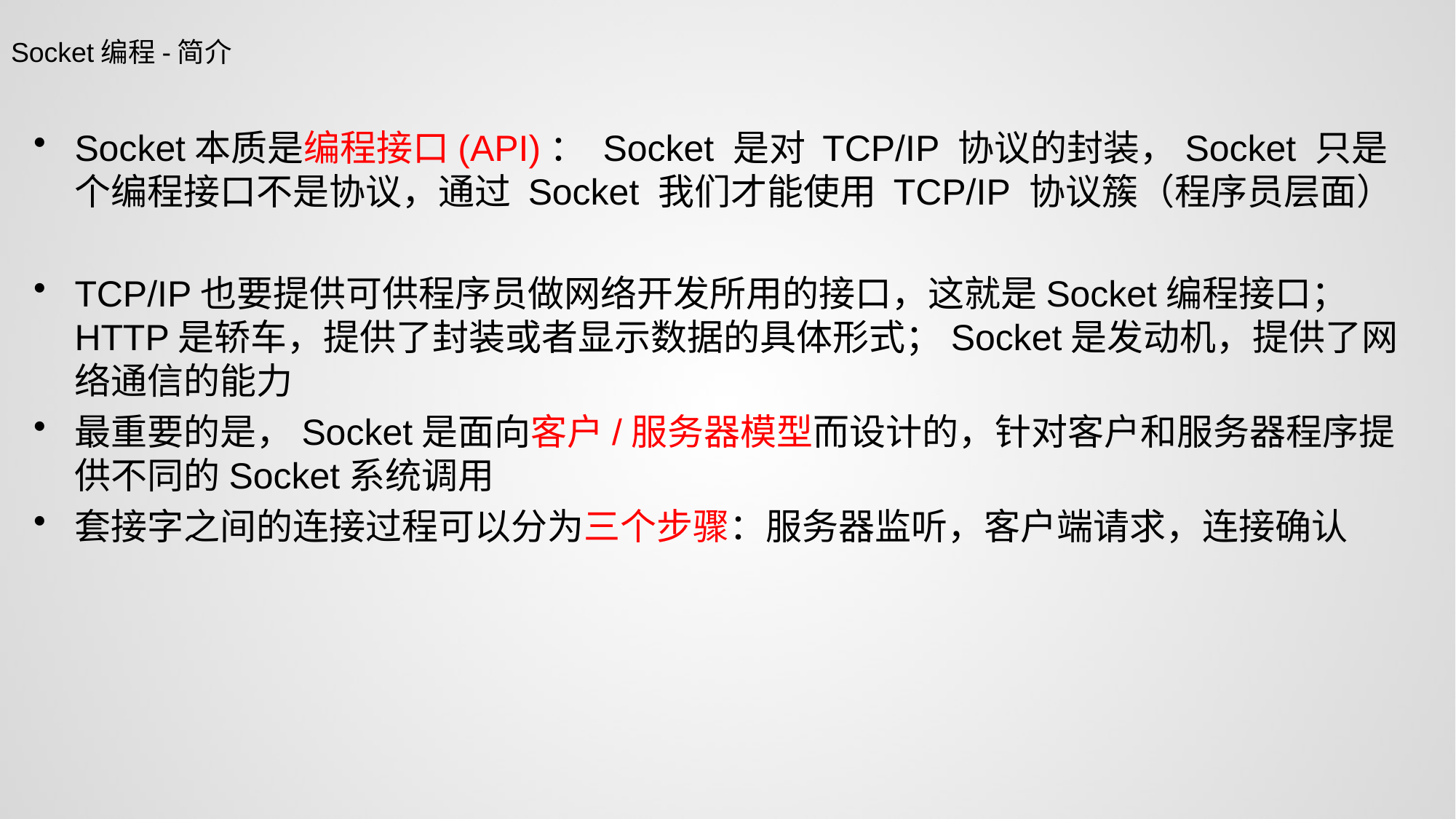

Socket编程-简介
Socket本质是编程接口(API)： Socket 是对 TCP/IP 协议的封装，Socket 只是个编程接口不是协议，通过 Socket 我们才能使用 TCP/IP 协议簇（程序员层面）

TCP/IP也要提供可供程序员做网络开发所用的接口，这就是Socket编程接口；HTTP是轿车，提供了封装或者显示数据的具体形式；Socket是发动机，提供了网络通信的能力
最重要的是，Socket是面向客户/服务器模型而设计的，针对客户和服务器程序提供不同的Socket系统调用
套接字之间的连接过程可以分为三个步骤：服务器监听，客户端请求，连接确认